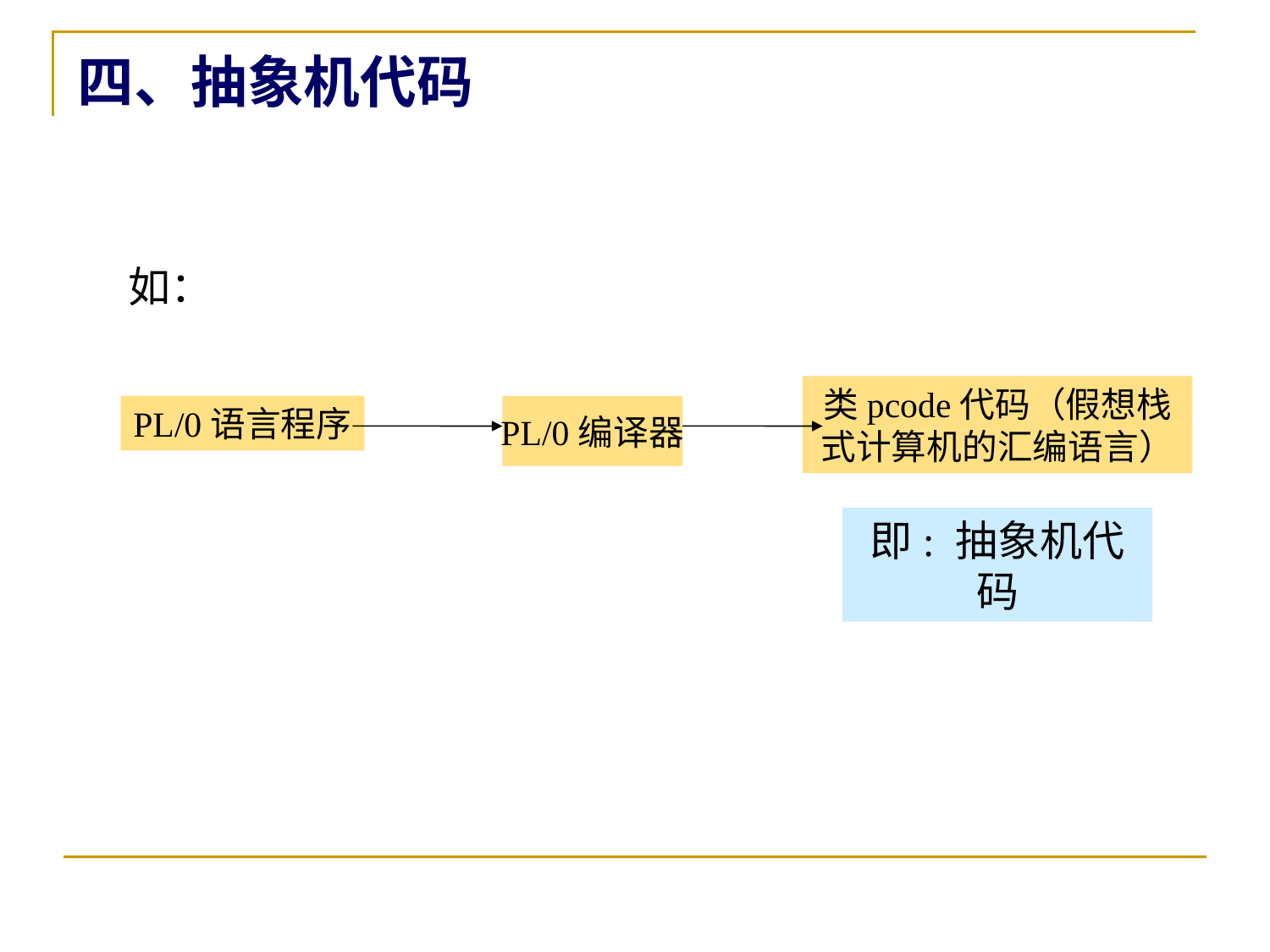

四、抽象机代码
如：
类pcode代码（假想栈式计算机的汇编语言）
PL/0语言程序
PL/0编译器

即: 抽象机代码
72